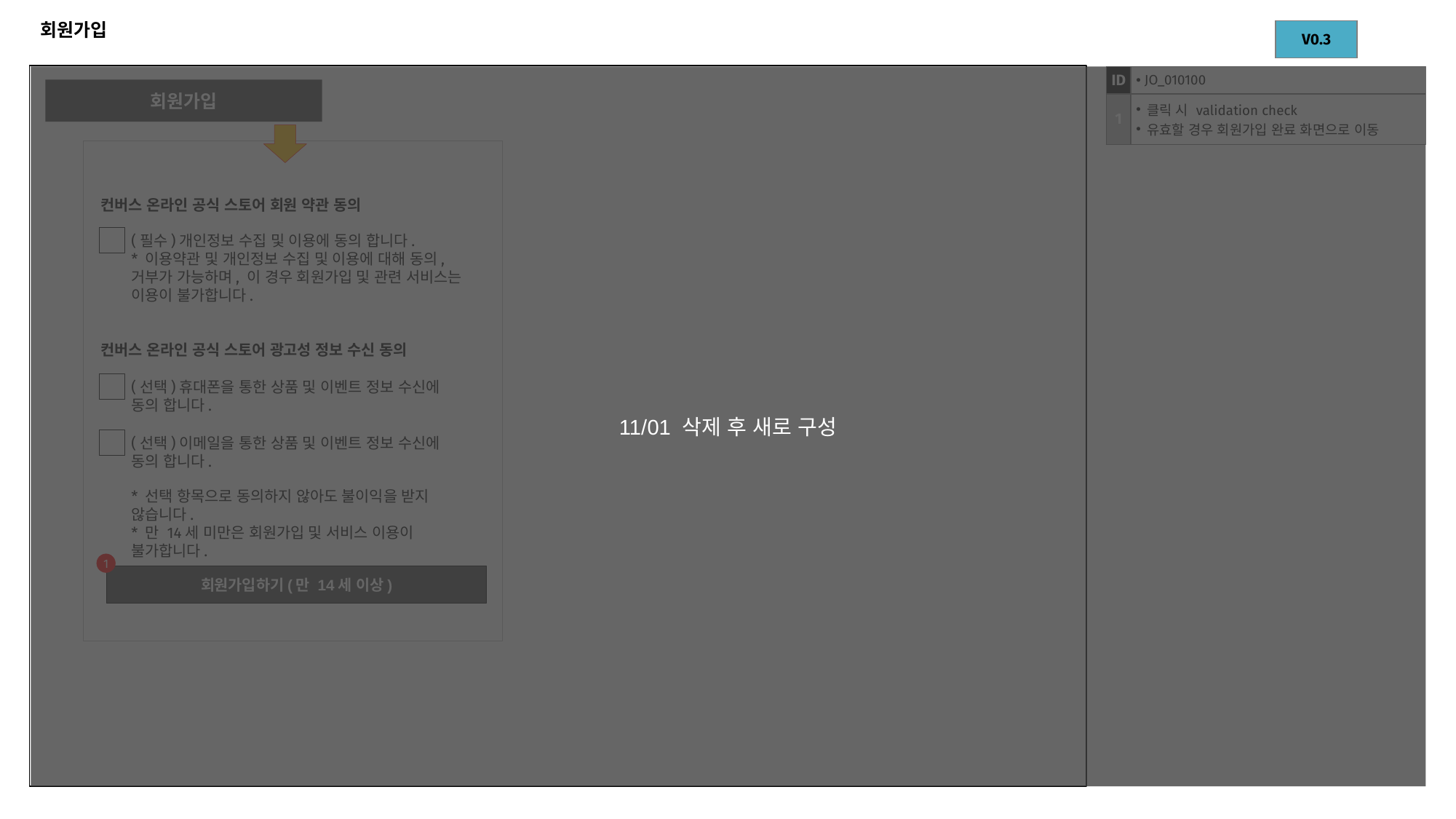

# 회원가입
| V0.3 |
| --- |

11/01 삭제 후 새로 구성
| ID | JO\_010100 |
| --- | --- |
| 1 | 클릭 시 validation check 유효할 경우 회원가입 완료 화면으로 이동 |
회원가입

컨버스 온라인 공식 스토어 회원 약관 동의

(필수)개인정보 수집 및 이용에 동의 합니다.
* 이용약관 및 개인정보 수집 및 이용에 대해 동의, 거부가 가능하며, 이 경우 회원가입 및 관련 서비스는 이용이 불가합니다.
컨버스 온라인 공식 스토어 광고성 정보 수신 동의

(선택)휴대폰을 통한 상품 및 이벤트 정보 수신에 동의 합니다.

(선택)이메일을 통한 상품 및 이벤트 정보 수신에 동의 합니다.
* 선택 항목으로 동의하지 않아도 불이익을 받지 않습니다.
* 만 14세 미만은 회원가입 및 서비스 이용이 불가합니다.
1
회원가입하기(만 14세 이상)